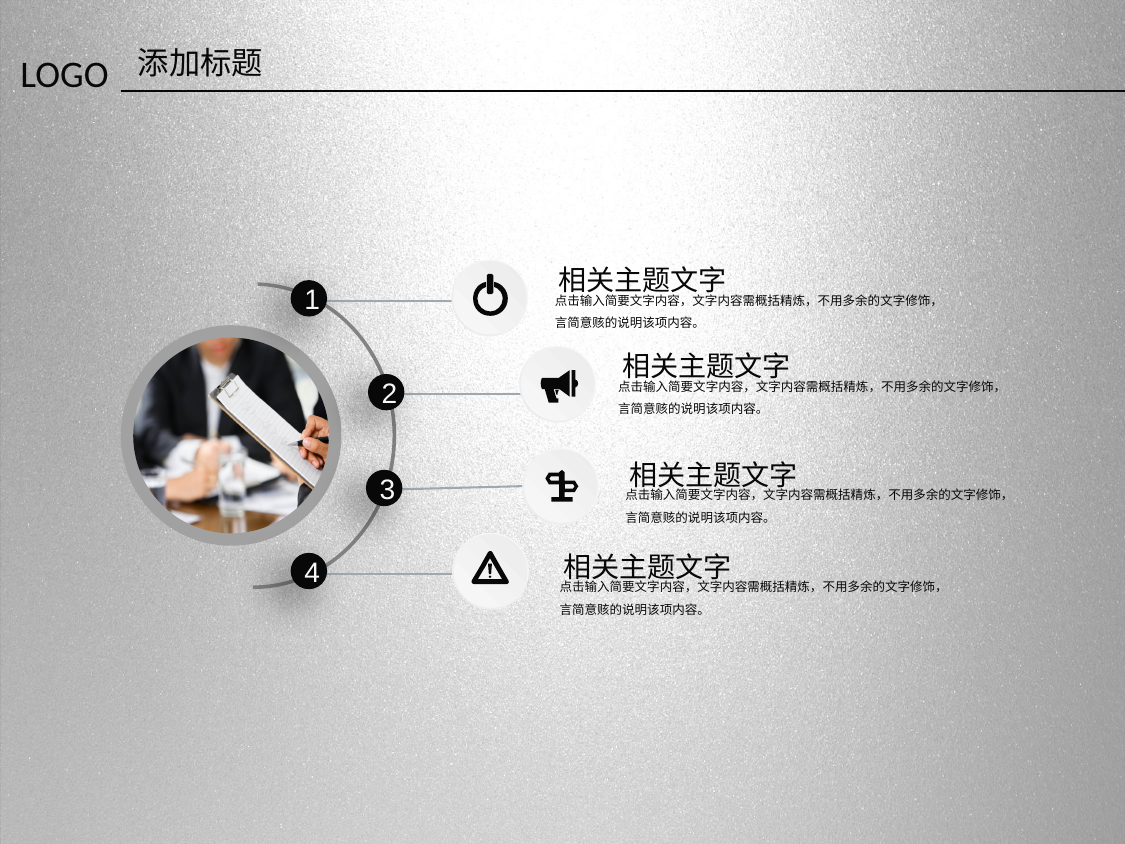

添加标题
LOGO
相关主题文字

点击输入简要文字内容，文字内容需概括精炼，不用多余的文字修饰，言简意赅的说明该项内容。
1

相关主题文字

点击输入简要文字内容，文字内容需概括精炼，不用多余的文字修饰，言简意赅的说明该项内容。
2

相关主题文字
3
点击输入简要文字内容，文字内容需概括精炼，不用多余的文字修饰，言简意赅的说明该项内容。

相关主题文字
4
点击输入简要文字内容，文字内容需概括精炼，不用多余的文字修饰，言简意赅的说明该项内容。